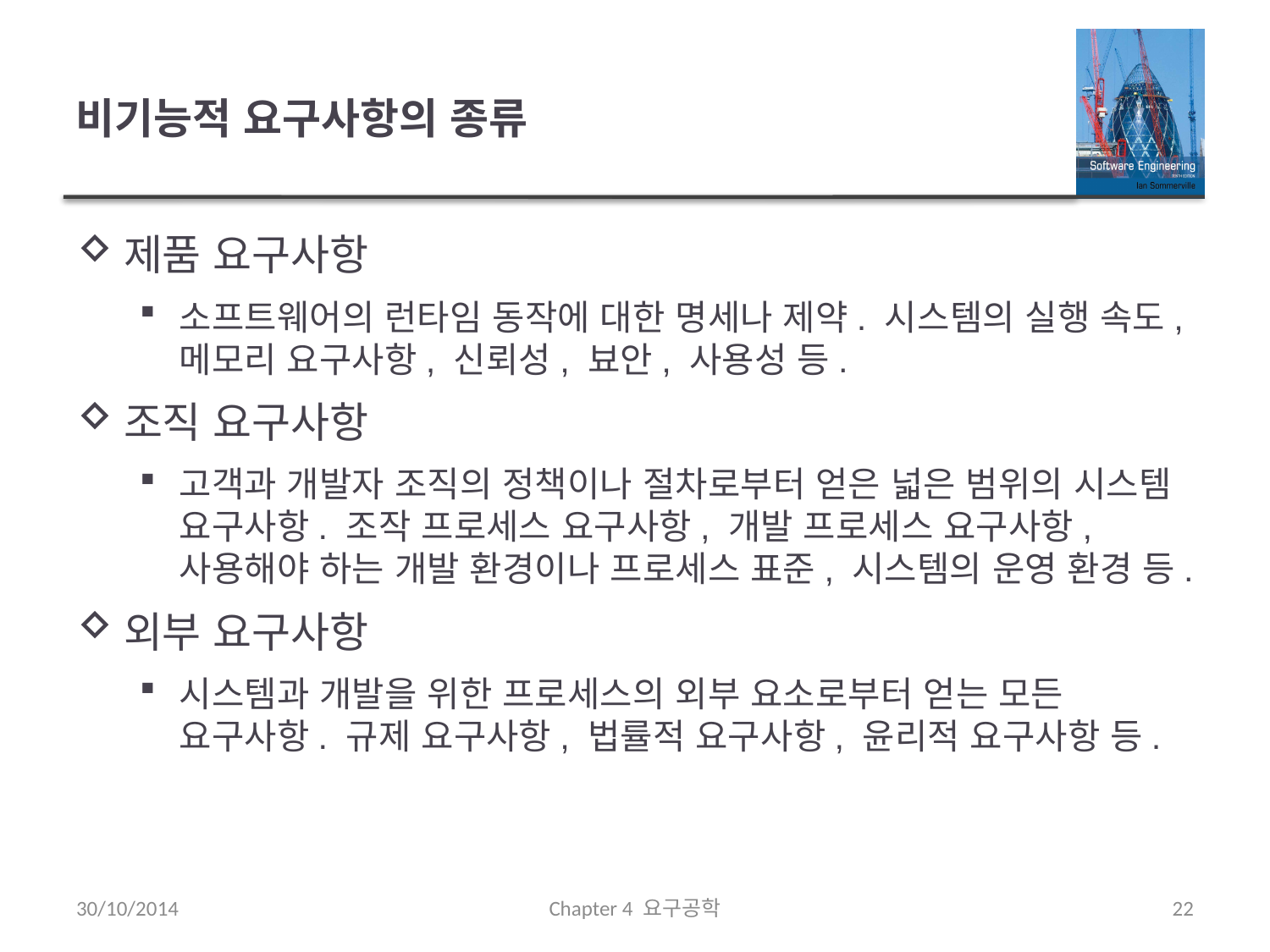

# 비기능적 요구사항의 종류
제품 요구사항
소프트웨어의 런타임 동작에 대한 명세나 제약. 시스템의 실행 속도, 메모리 요구사항, 신뢰성, 뵤안, 사용성 등.
조직 요구사항
고객과 개발자 조직의 정책이나 절차로부터 얻은 넓은 범위의 시스템 요구사항. 조작 프로세스 요구사항, 개발 프로세스 요구사항, 사용해야 하는 개발 환경이나 프로세스 표준, 시스템의 운영 환경 등.
외부 요구사항
시스템과 개발을 위한 프로세스의 외부 요소로부터 얻는 모든 요구사항. 규제 요구사항, 법률적 요구사항, 윤리적 요구사항 등.
30/10/2014
Chapter 4 요구공학
22